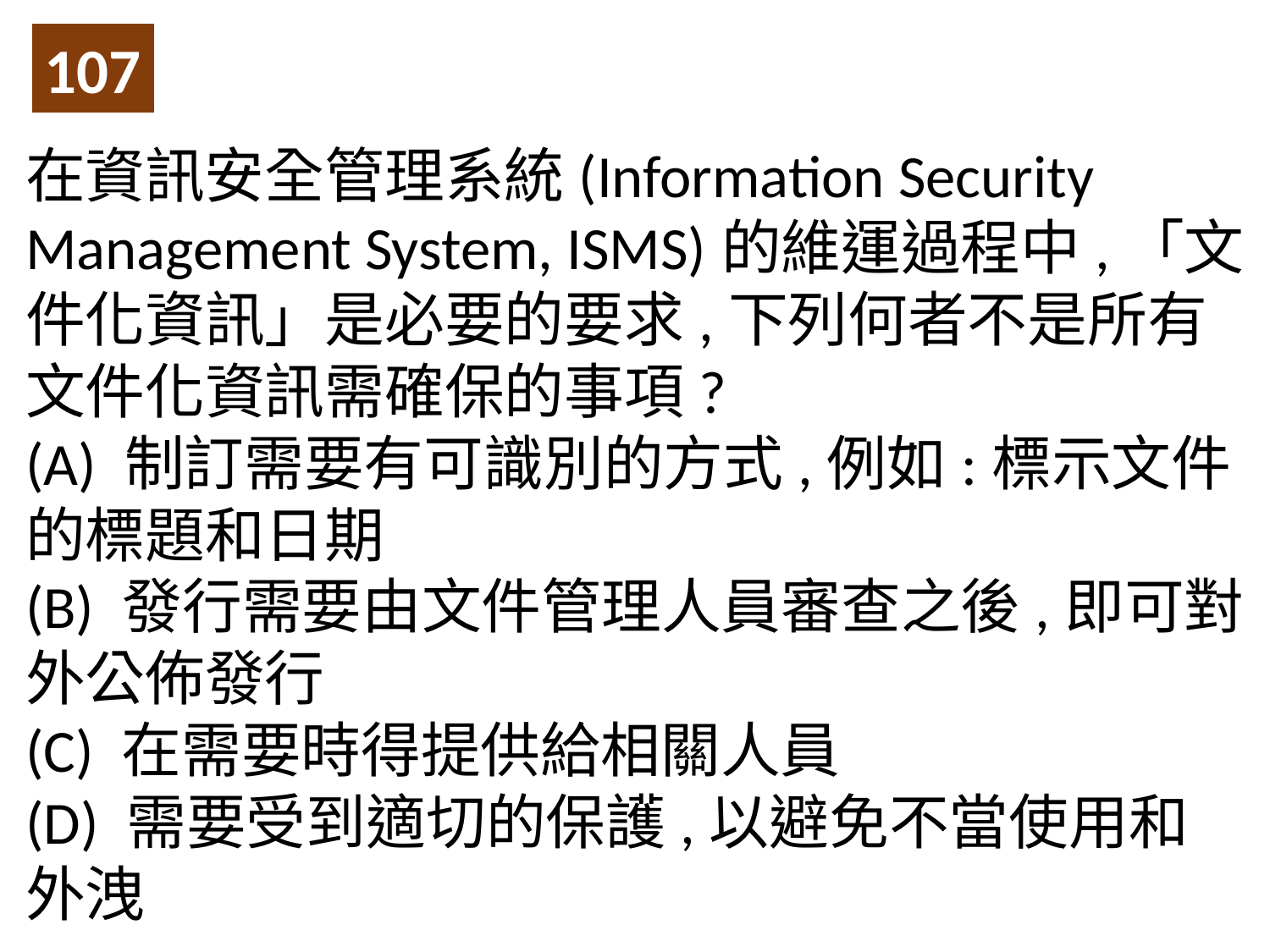

107
在資訊安全管理系統(Information Security Management System, ISMS)的維運過程中,「文件化資訊」是必要的要求,下列何者不是所有文件化資訊需確保的事項?
(A) 制訂需要有可識別的方式,例如:標示文件的標題和日期
(B) 發行需要由文件管理人員審查之後,即可對外公佈發行
(C) 在需要時得提供給相關人員
(D) 需要受到適切的保護,以避免不當使用和外洩